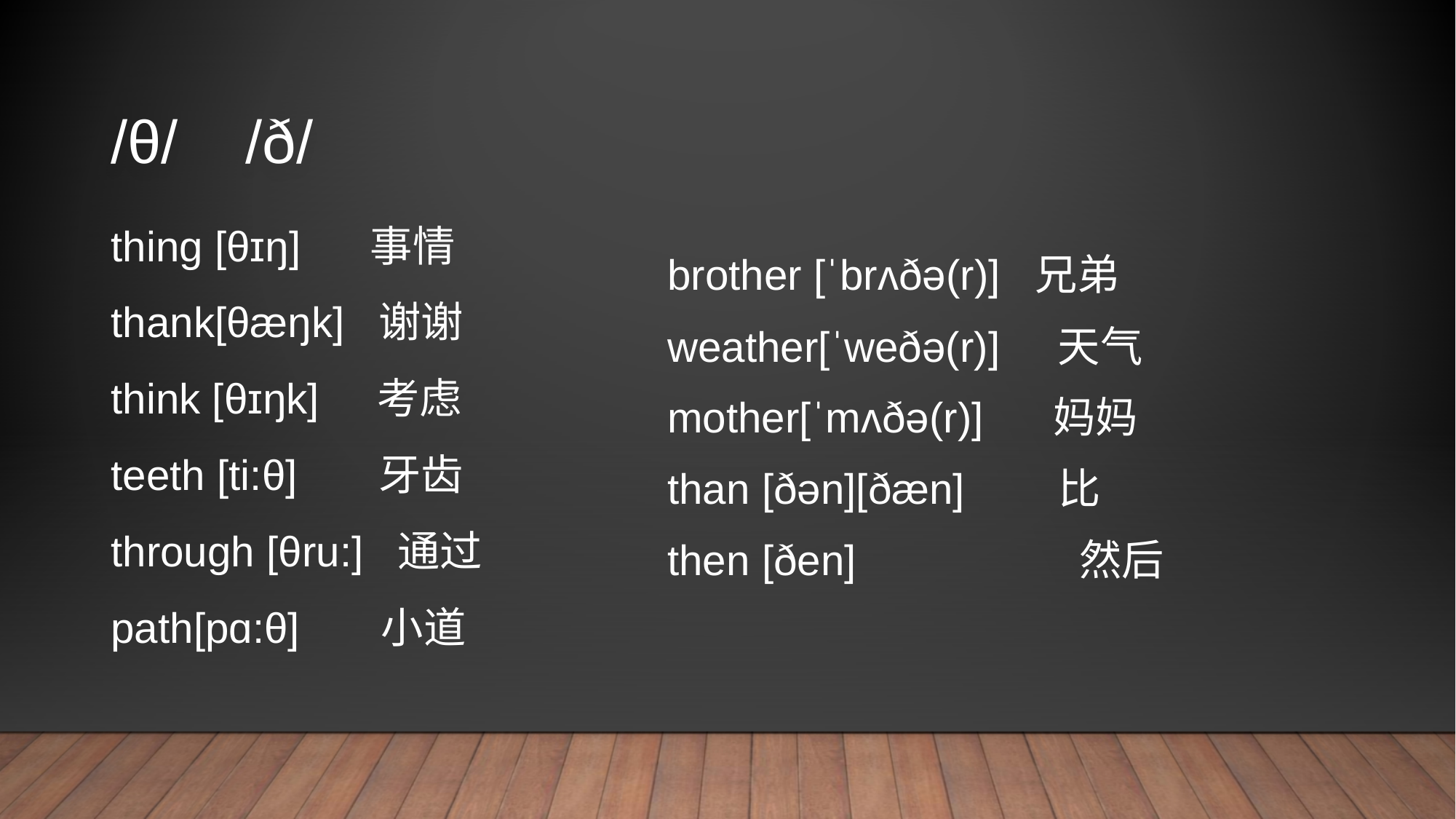

# /θ/    /ð/
thing [θɪŋ]     事情
thank[θæŋk]  谢谢
think [θɪŋk]    考虑
teeth [ti:θ]      牙齿
through [θru:]  通过
path[pɑ:θ]      小道

brother [ˈbrʌðə(r)]  兄弟
weather[ˈweðə(r)]    天气
mother[ˈmʌðə(r)]     妈妈
than [ðən][ðæn]       比
then [ðen]                  然后